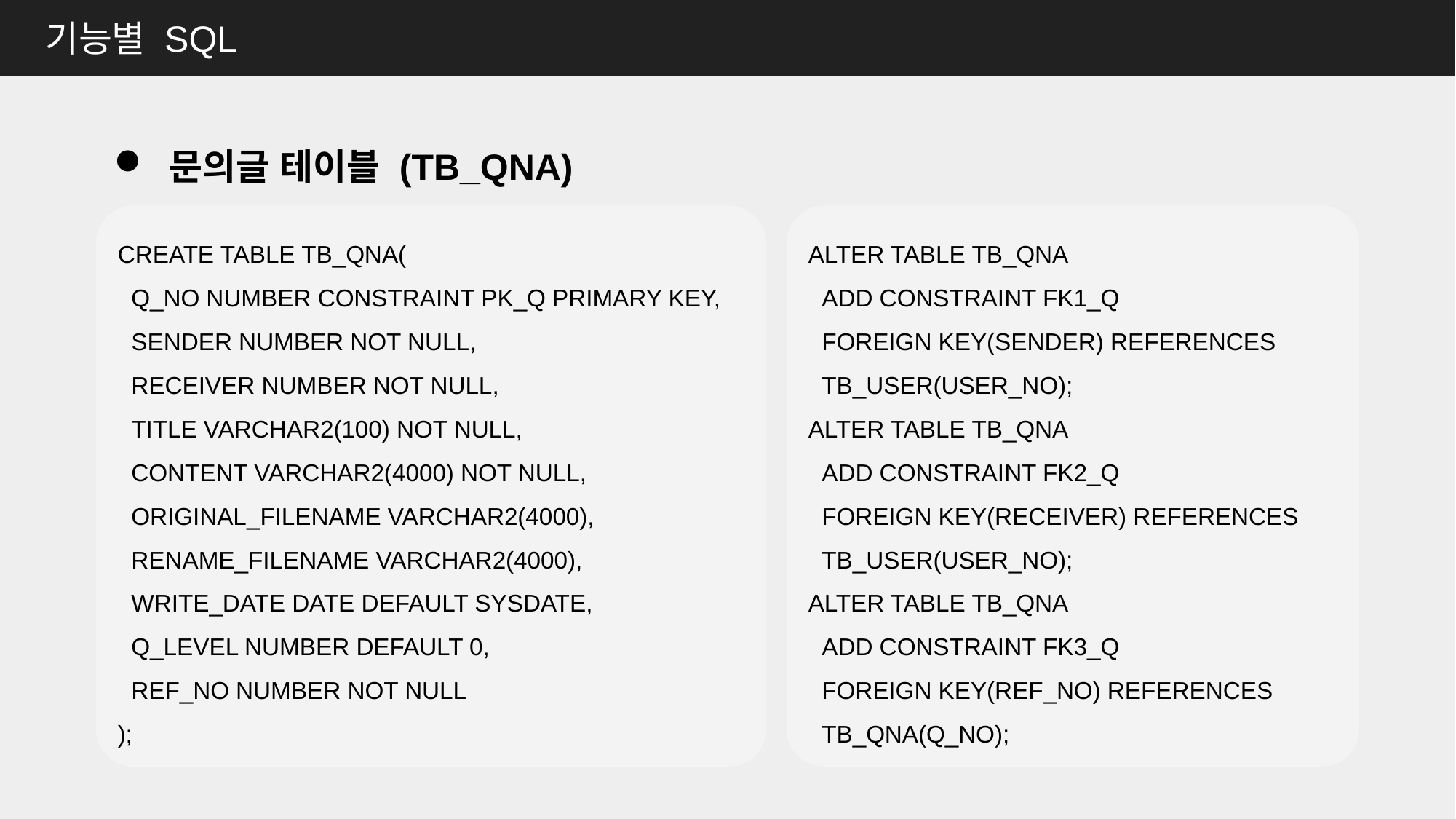

기능별 SQL
 문의글 테이블 (TB_QNA)
ALTER TABLE TB_QNA
  ADD CONSTRAINT FK1_Q
  FOREIGN KEY(SENDER) REFERENCES
  TB_USER(USER_NO);
ALTER TABLE TB_QNA
  ADD CONSTRAINT FK2_Q
  FOREIGN KEY(RECEIVER) REFERENCES
  TB_USER(USER_NO);
ALTER TABLE TB_QNA
  ADD CONSTRAINT FK3_Q
  FOREIGN KEY(REF_NO) REFERENCES
  TB_QNA(Q_NO);
CREATE TABLE TB_QNA(
  Q_NO NUMBER CONSTRAINT PK_Q PRIMARY KEY,
  SENDER NUMBER NOT NULL,
  RECEIVER NUMBER NOT NULL,
  TITLE VARCHAR2(100) NOT NULL,
  CONTENT VARCHAR2(4000) NOT NULL,
  ORIGINAL_FILENAME VARCHAR2(4000),
  RENAME_FILENAME VARCHAR2(4000),
  WRITE_DATE DATE DEFAULT SYSDATE,
  Q_LEVEL NUMBER DEFAULT 0,
  REF_NO NUMBER NOT NULL
);